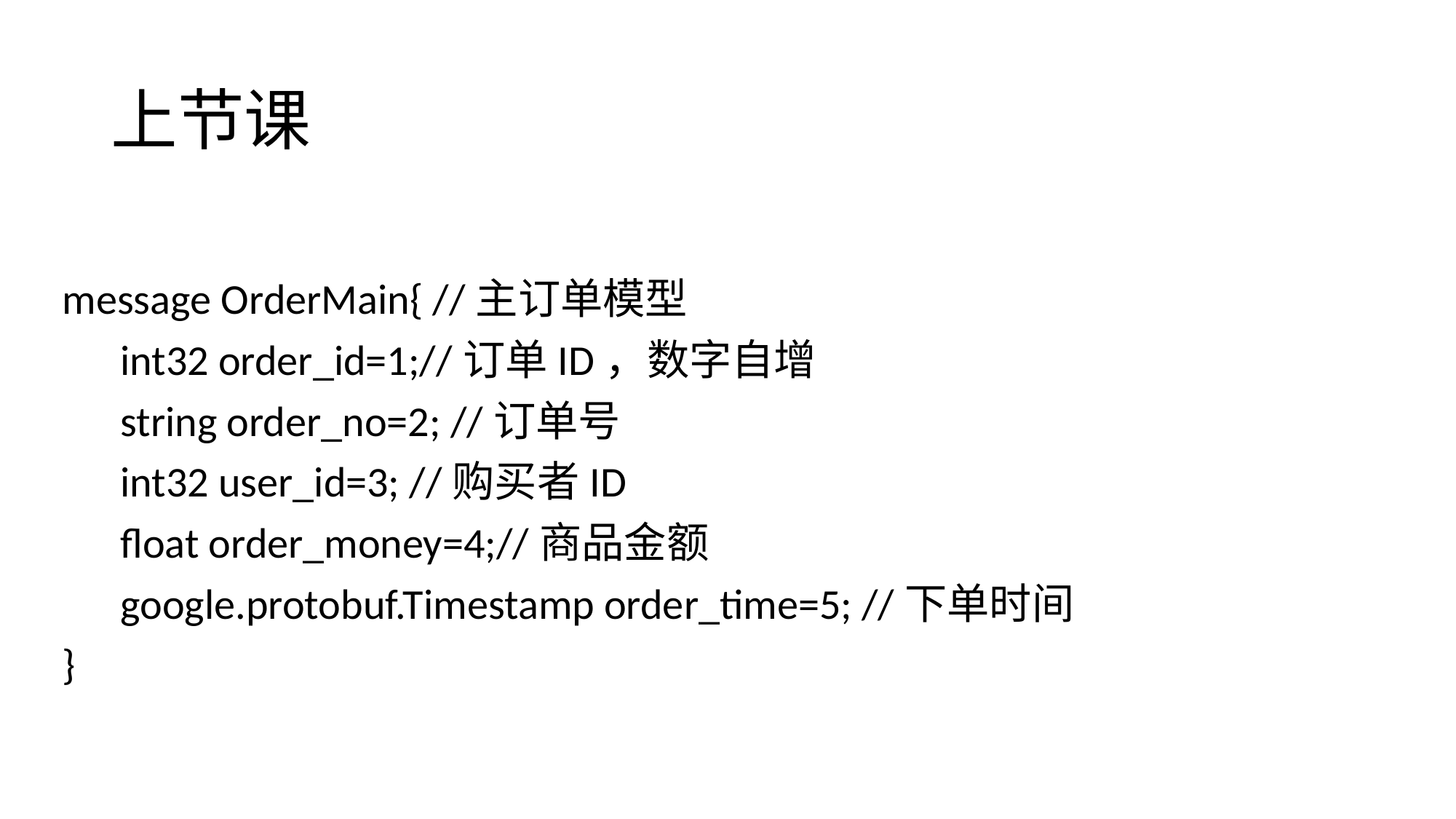

# 上节课

message OrderMain{ //主订单模型
      int32 order_id=1;//订单ID，数字自增
      string order_no=2; //订单号
      int32 user_id=3; //购买者ID
      float order_money=4;//商品金额
      google.protobuf.Timestamp order_time=5; //下单时间
}